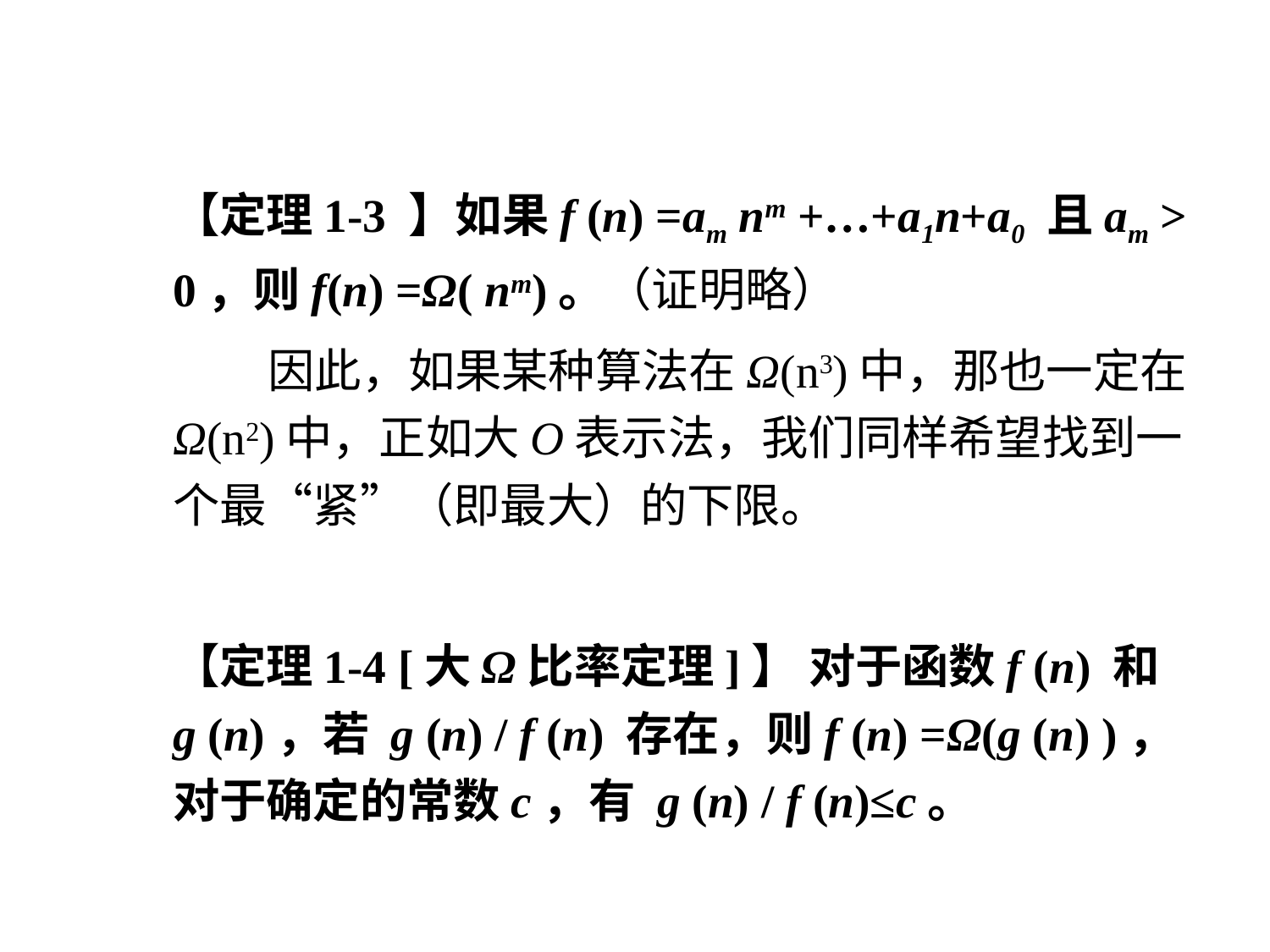

【定理1-3 】如果f (n) =am nm +…+a1n+a0 且am > 0，则f(n) =Ω( nm)。（证明略）
	        因此，如果某种算法在Ω(n3)中，那也一定在Ω(n2)中，正如大O表示法，我们同样希望找到一个最“紧”（即最大）的下限。

	【定理1-4 [大Ω比率定理]】 对于函数f (n) 和g (n)，若 g (n) / f (n) 存在，则f (n) =Ω(g (n) )，对于确定的常数c，有 g (n) / f (n)≤c。